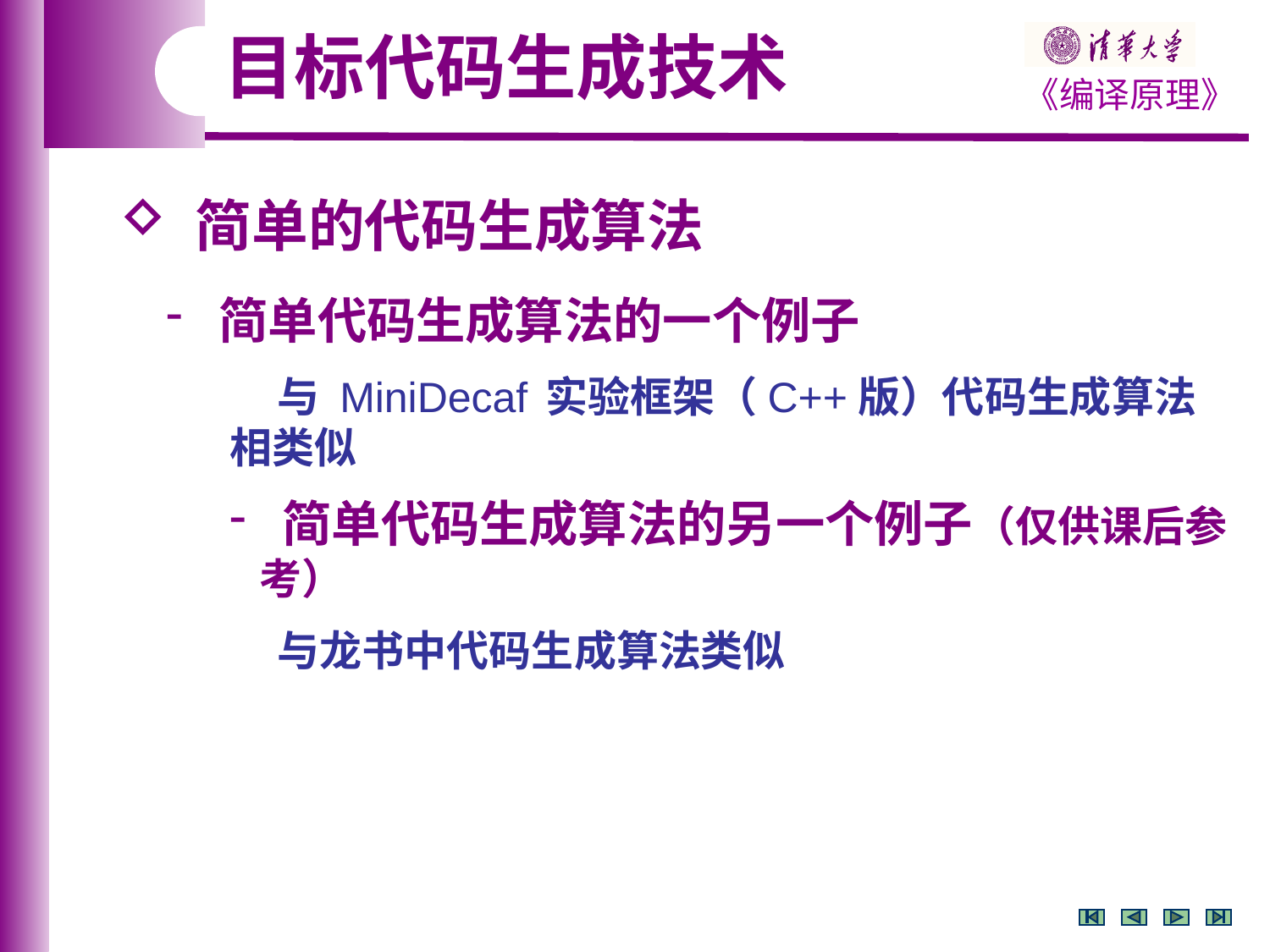

目标代码生成技术
 简单的代码生成算法
 简单代码生成算法的一个例子

    与 MiniDecaf 实验框架（C++版）代码生成算法相类似

 简单代码生成算法的另一个例子（仅供课后参考）

    与龙书中代码生成算法类似